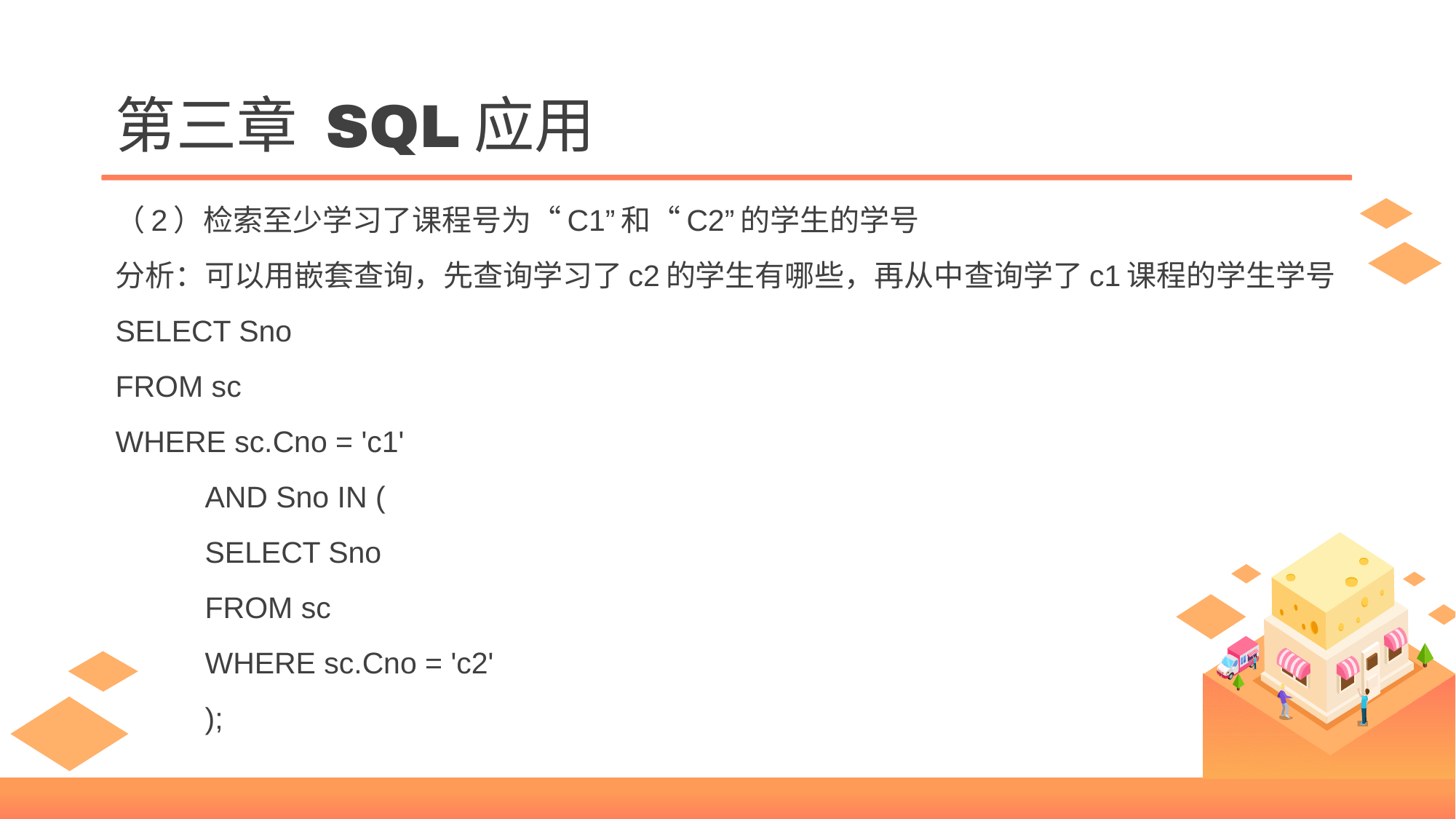

# 第三章 SQL应用
（2）检索至少学习了课程号为“C1”和“C2”的学生的学号
分析：可以用嵌套查询，先查询学习了c2的学生有哪些，再从中查询学了c1课程的学生学号
SELECT Sno
FROM sc
WHERE sc.Cno = 'c1'
	AND Sno IN (
		SELECT Sno
		FROM sc
		WHERE sc.Cno = 'c2'
	);